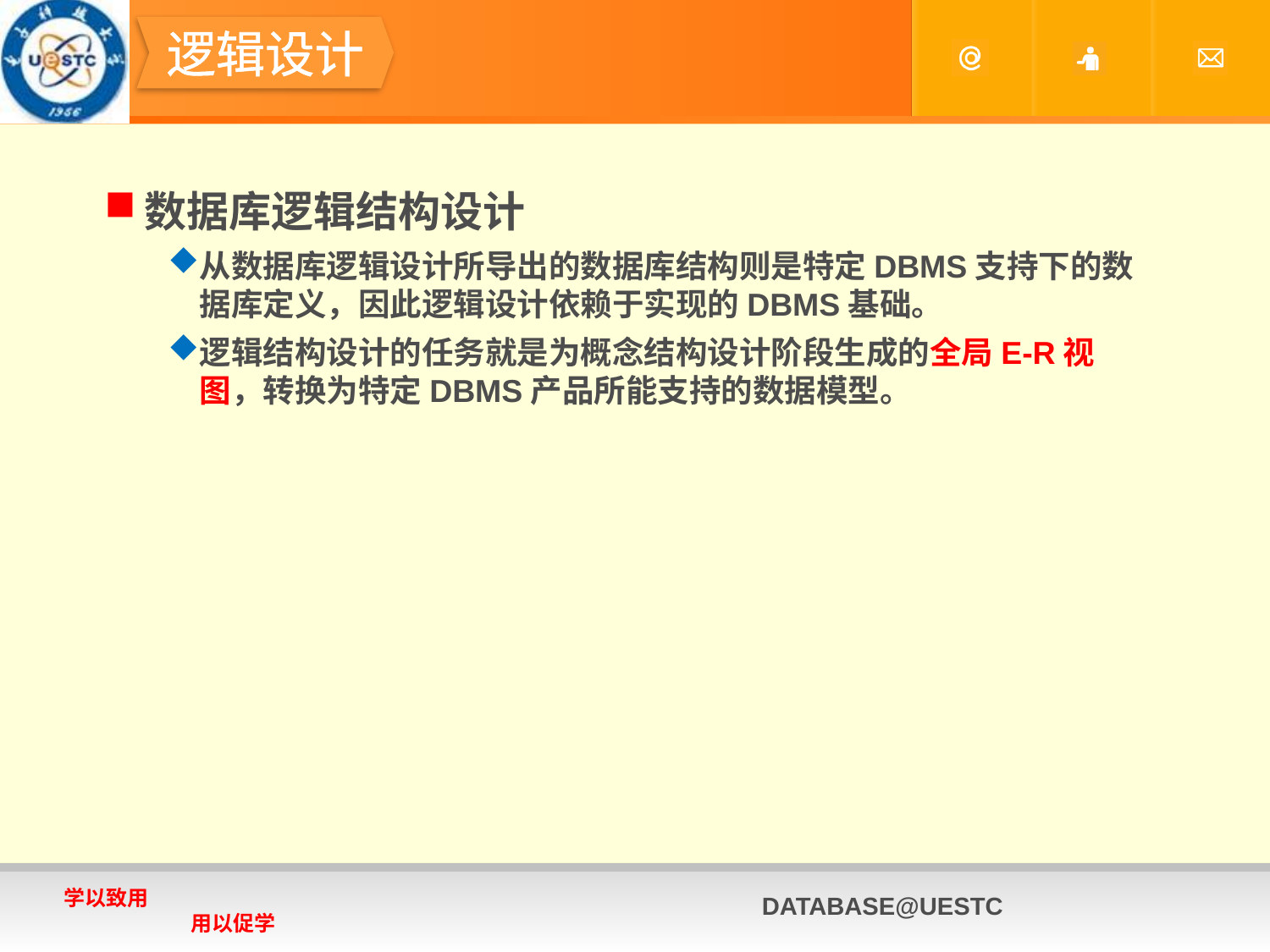

#
逻辑设计
数据库逻辑结构设计
从数据库逻辑设计所导出的数据库结构则是特定DBMS支持下的数据库定义，因此逻辑设计依赖于实现的DBMS基础。
逻辑结构设计的任务就是为概念结构设计阶段生成的全局E-R视图，转换为特定DBMS产品所能支持的数据模型。